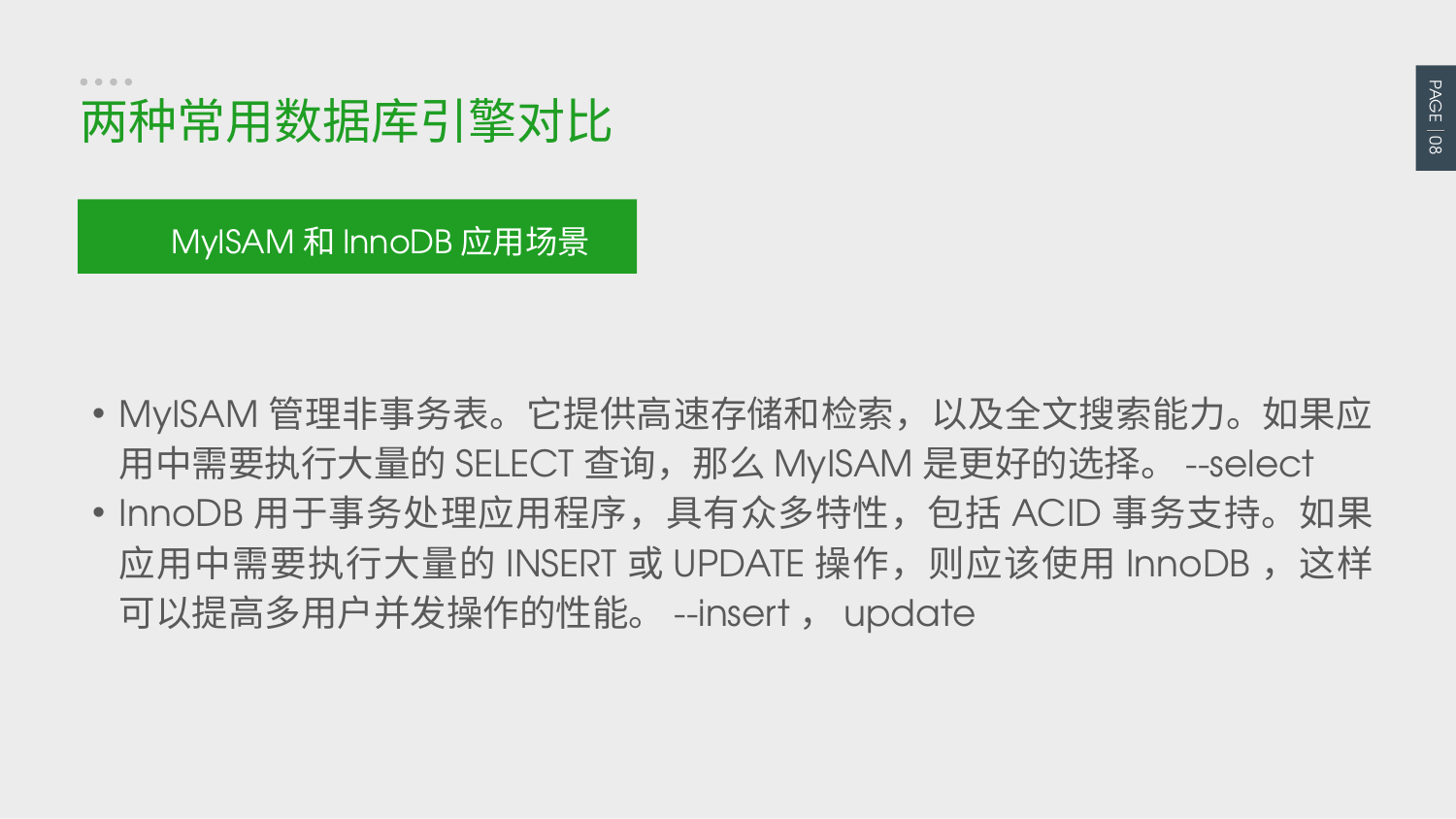

PAGE   08
两种常用数据库引擎对比

MyISAM和InnoDB应用场景
MyISAM管理非事务表。它提供高速存储和检索，以及全文搜索能力。如果应用中需要执行大量的SELECT查询，那么MyISAM是更好的选择。--select
InnoDB用于事务处理应用程序，具有众多特性，包括ACID事务支持。如果应用中需要执行大量的INSERT或UPDATE操作，则应该使用InnoDB，这样可以提高多用户并发操作的性能。--insert，update